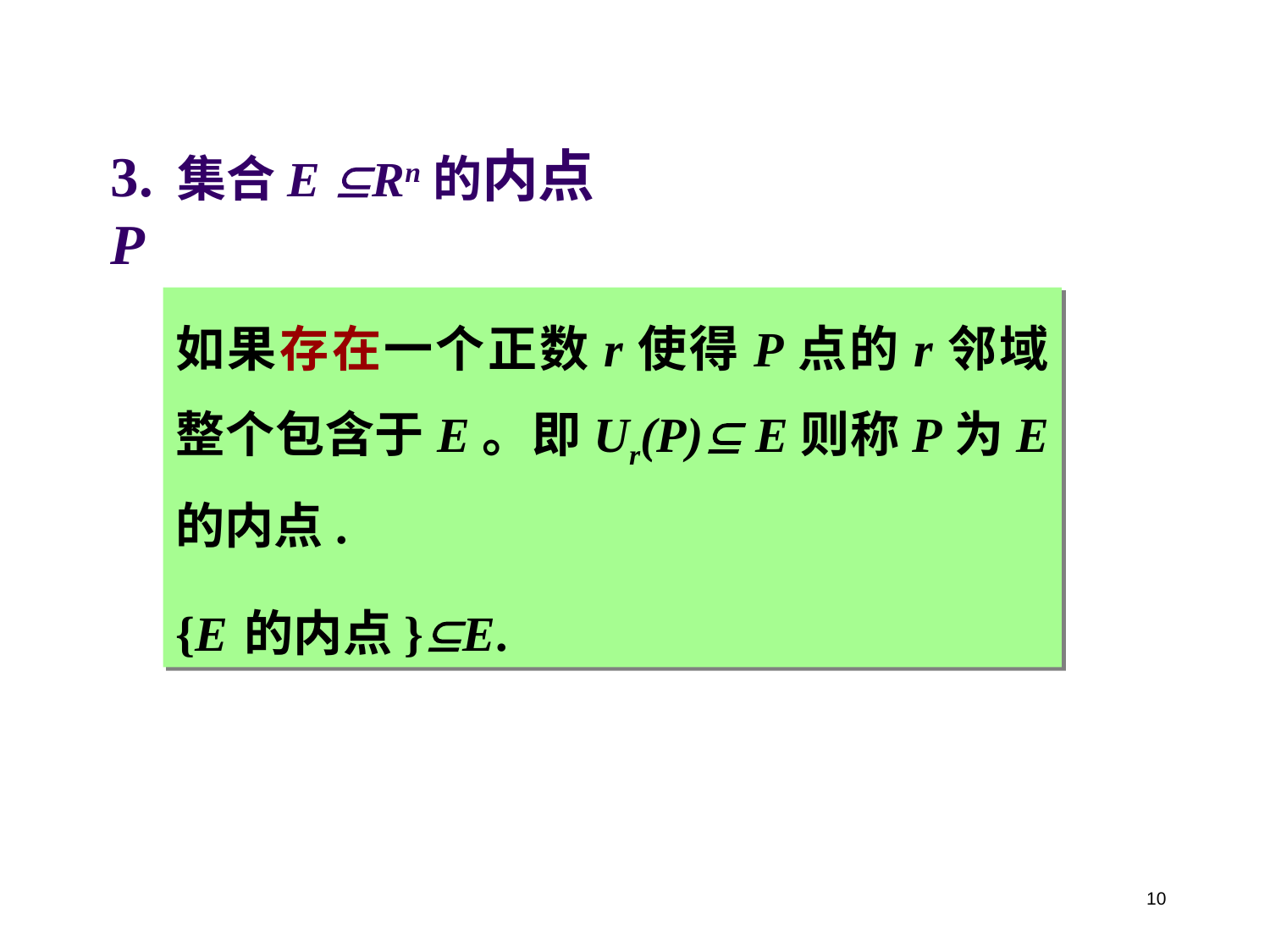

3. 集合E ⊆Rn的内点P
如果存在一个正数r使得P点的r邻域整个包含于E。即Ur(P)⊆ E则称P为E 的内点.
{E 的内点}⊆E.
10